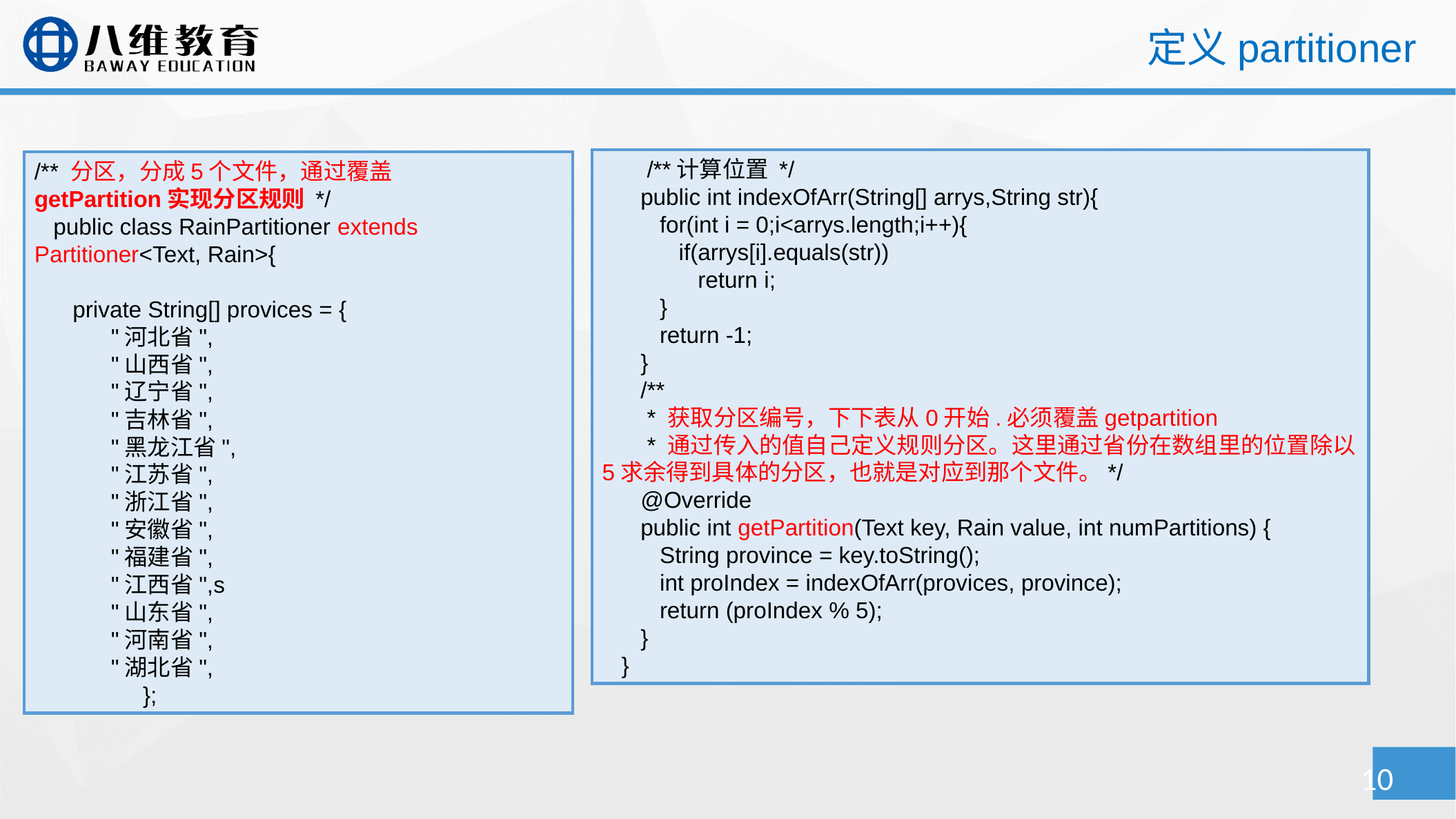

定义partitioner
       /**计算位置 */
      public int indexOfArr(String[] arrys,String str){
         for(int i = 0;i<arrys.length;i++){
            if(arrys[i].equals(str))
               return i;
         }
         return -1;
      }
      /**
       * 获取分区编号，下下表从0开始.必须覆盖getpartition
       * 通过传入的值自己定义规则分区。这里通过省份在数组里的位置除以5求余得到具体的分区，也就是对应到那个文件。*/
      @Override
      public int getPartition(Text key, Rain value, int numPartitions) {
         String province = key.toString();
         int proIndex = indexOfArr(provices, province);
         return (proIndex % 5);
      }
   }
/** 分区，分成5个文件，通过覆盖
getPartition实现分区规则 */
   public class RainPartitioner extends Partitioner<Text, Rain>{

      private String[] provices = {
            "河北省",
            "山西省",
            "辽宁省",
            "吉林省",
            "黑龙江省",
            "江苏省",
            "浙江省",
            "安徽省",
            "福建省",
            "江西省",s
            "山东省",
            "河南省",
            "湖北省",
                 };